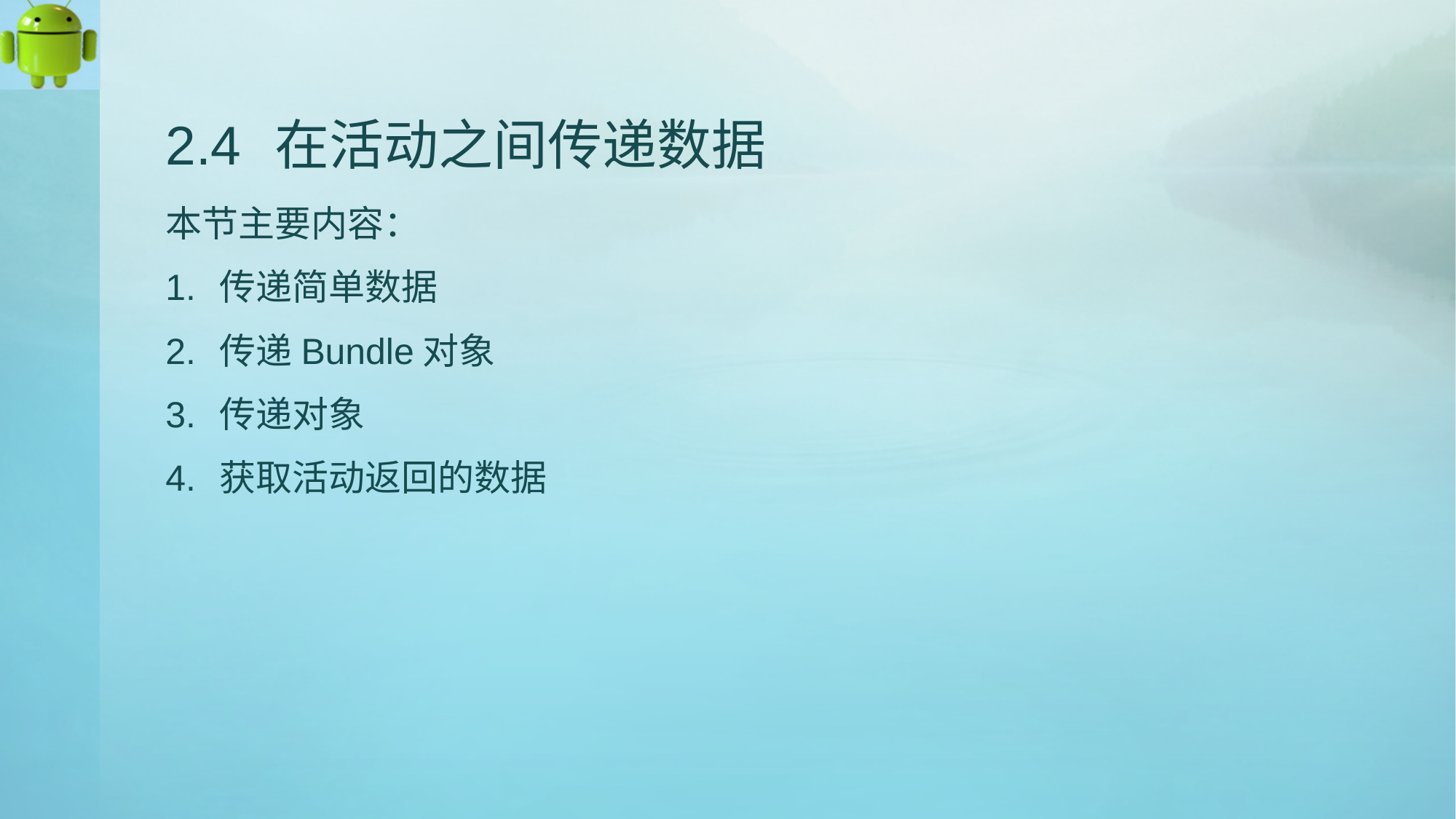

# 2.4	在活动之间传递数据
本节主要内容：
传递简单数据
传递Bundle对象
传递对象
获取活动返回的数据